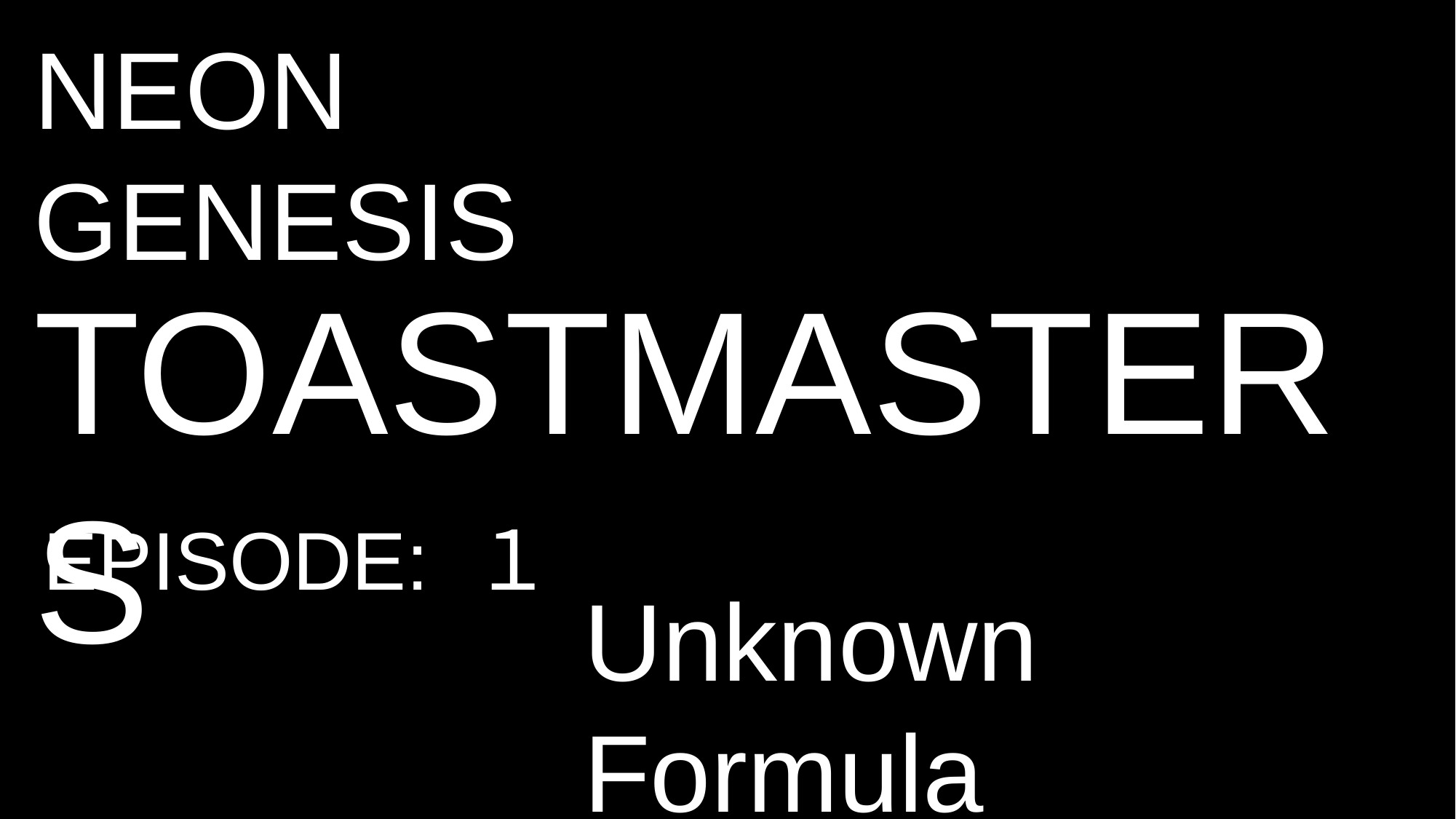

NEON
GENESIS
TOASTMASTERS
EPISODE: １
Unknown Formula
見知らぬ公式